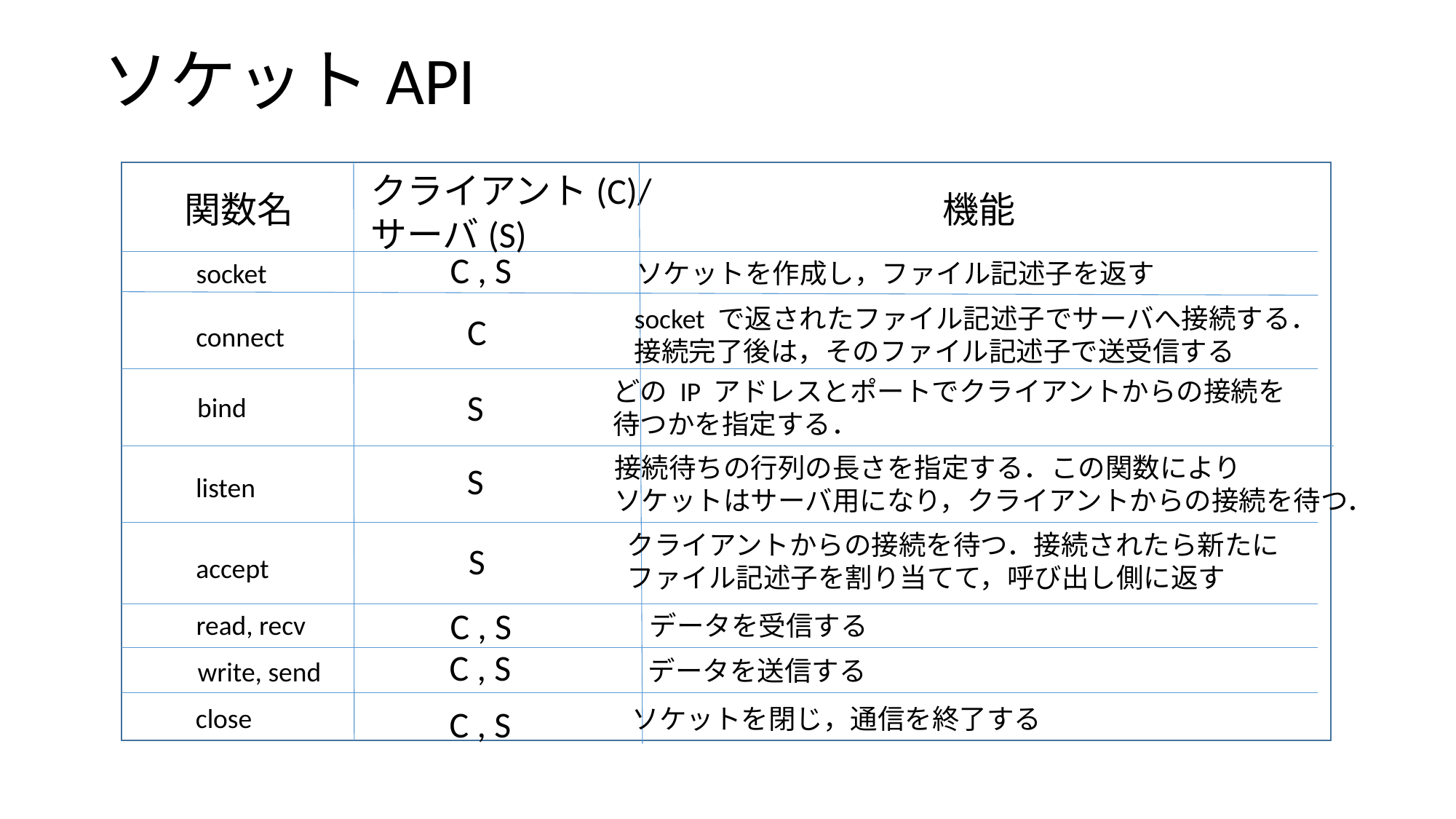

# ソケットAPI

クライアント(C)/
サーバ(S)
関数名
機能
C , S
socket
ソケットを作成し，ファイル記述子を返す
socket で返されたファイル記述子でサーバへ接続する．
接続完了後は，そのファイル記述子で送受信する
C
connect
どの IP アドレスとポートでクライアントからの接続を
待つかを指定する．
S
bind
接続待ちの行列の長さを指定する．この関数により
ソケットはサーバ用になり，クライアントからの接続を待つ．
S
listen
クライアントからの接続を待つ．接続されたら新たに
ファイル記述子を割り当てて，呼び出し側に返す
S
accept
C , S
read, recv
データを受信する
C , S
データを送信する
write, send
close
C , S
ソケットを閉じ，通信を終了する